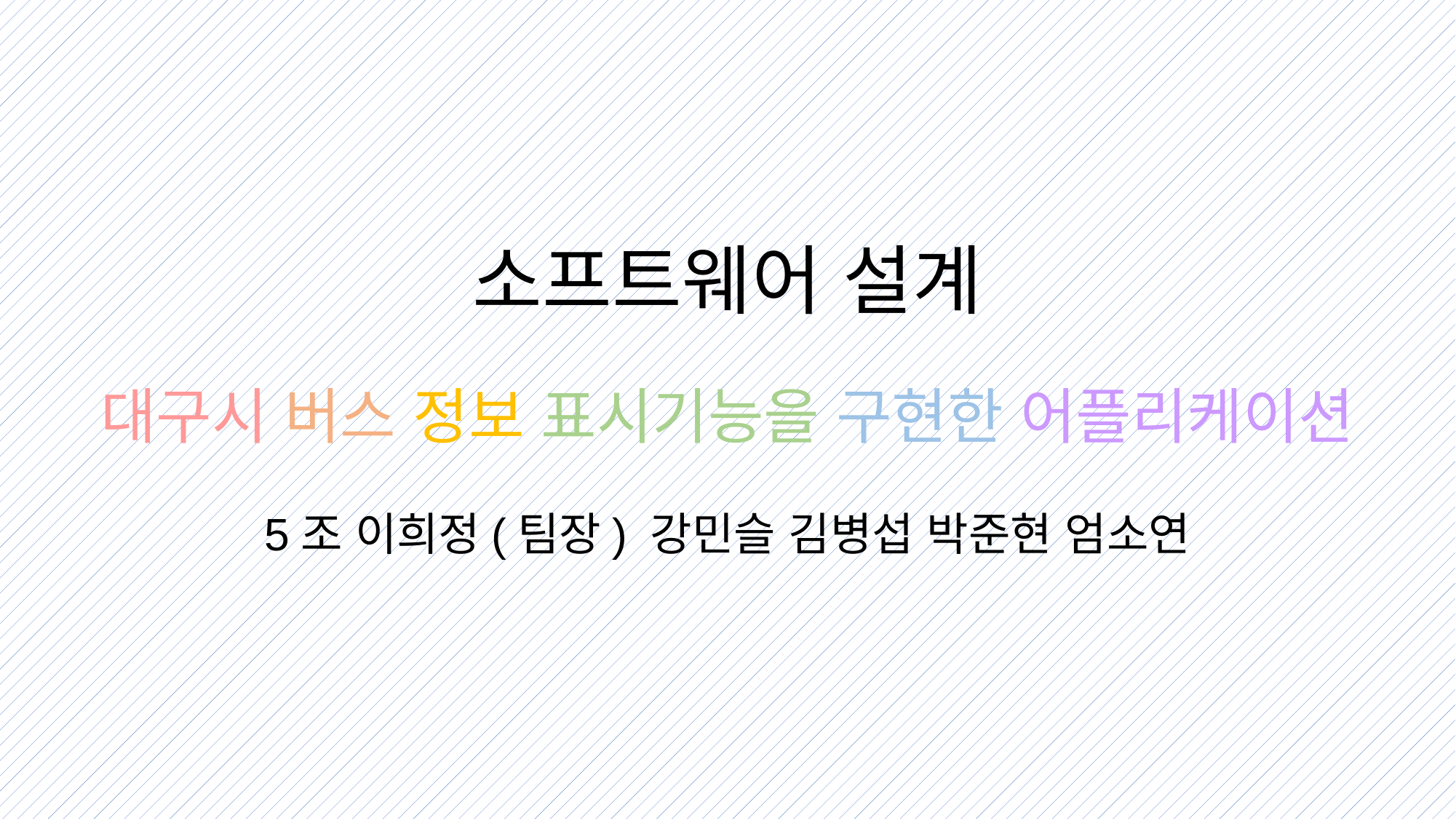

소프트웨어 설계

대구시 버스 정보 표시기능을 구현한 어플리케이션

5조 이희정(팀장) 강민슬 김병섭 박준현 엄소연